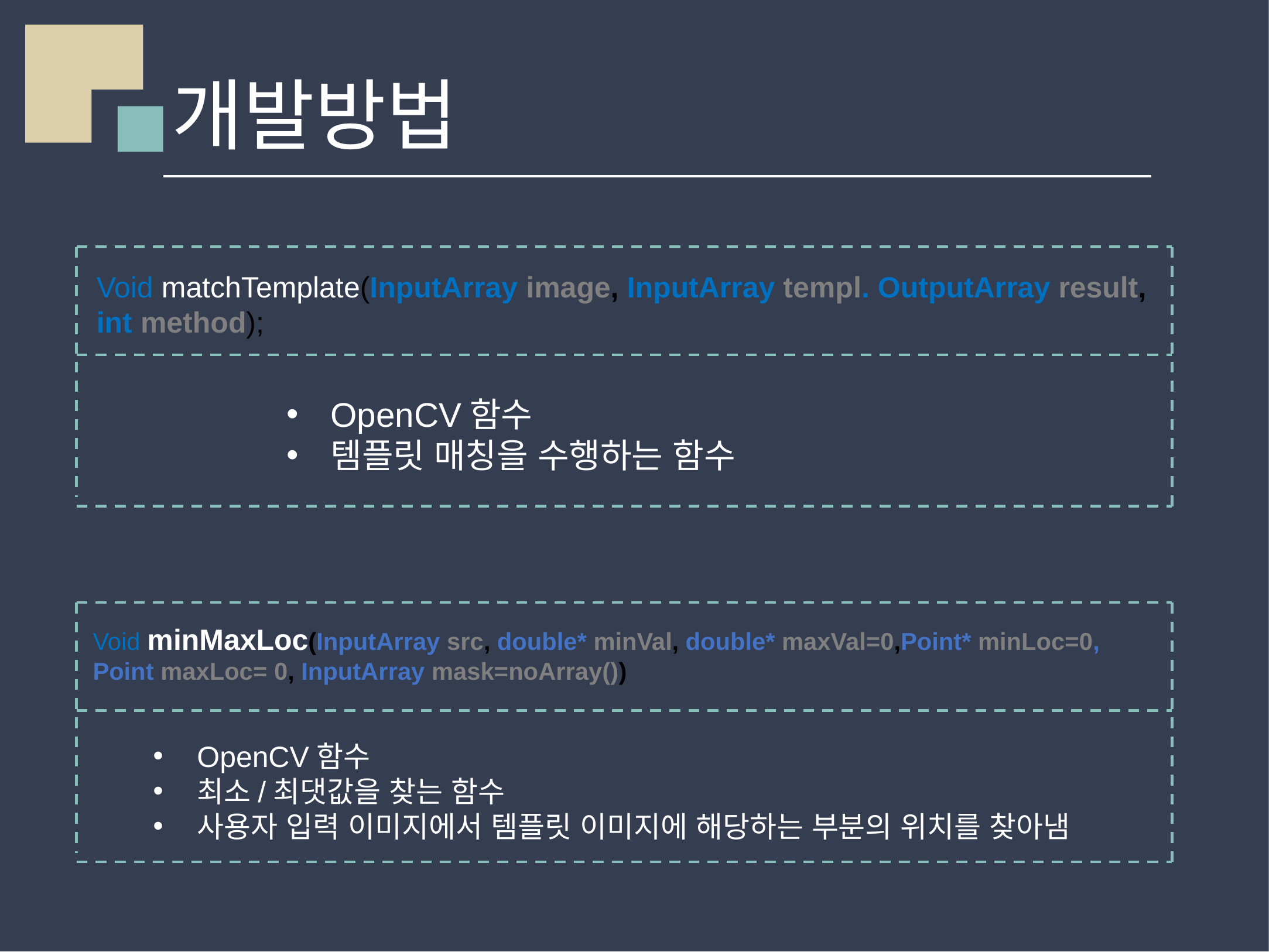

# 개발방법

Void matchTemplate(InputArray image, InputArray templ. OutputArray result,
int method);
OpenCV함수
템플릿 매칭을 수행하는 함수
Void minMaxLoc(InputArray src, double* minVal, double* maxVal=0,Point* minLoc=0, Point maxLoc= 0, InputArray mask=noArray())

OpenCV함수
최소/최댓값을 찾는 함수
사용자 입력 이미지에서 템플릿 이미지에 해당하는 부분의 위치를 찾아냄

2018
9月